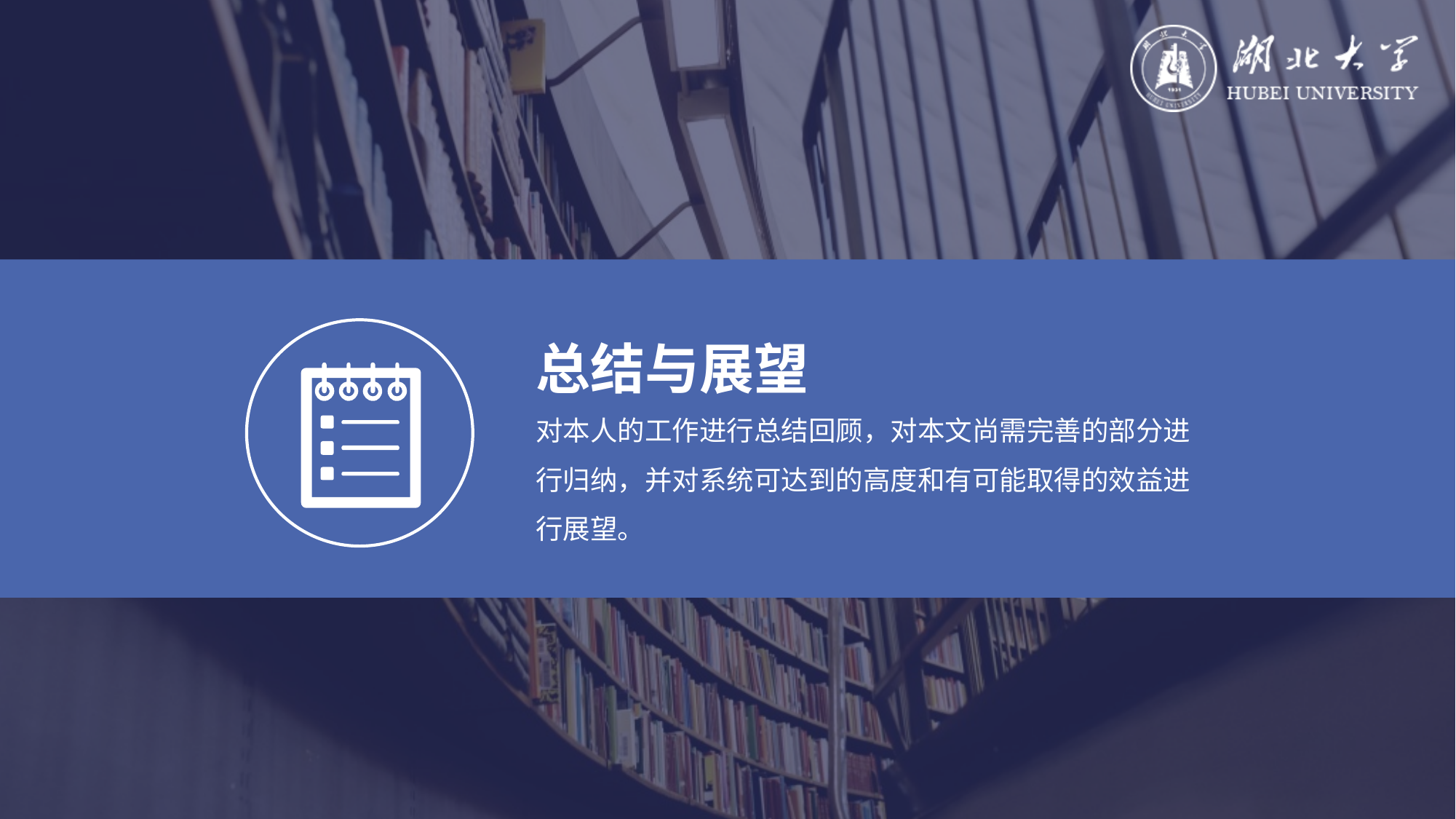

总结与展望

对本人的工作进行总结回顾，对本文尚需完善的部分进行归纳，并对系统可达到的高度和有可能取得的效益进行展望。